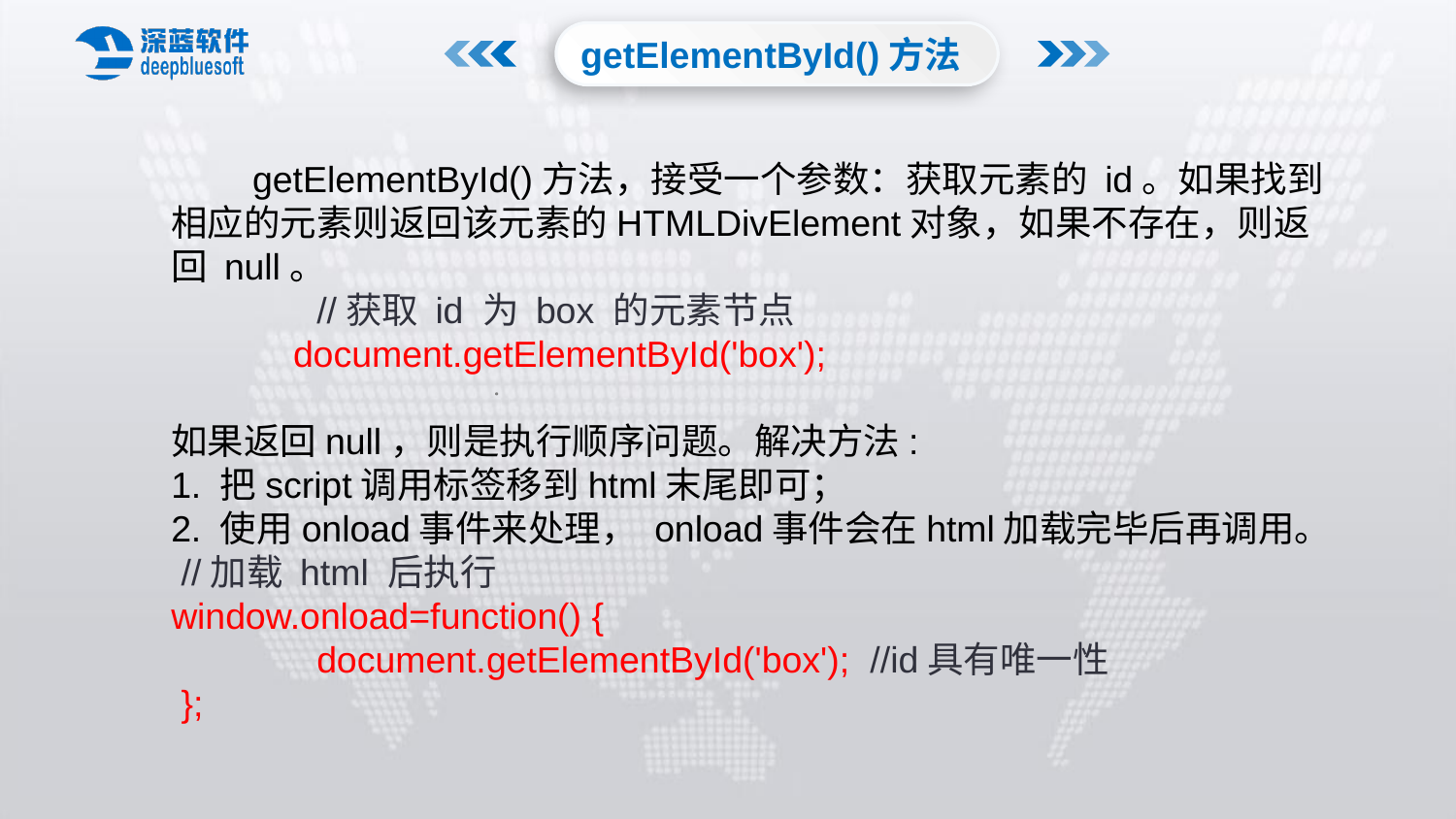

getElementById()方法

        getElementById()方法，接受一个参数：获取元素的 id。如果找到相应的元素则返回该元素的HTMLDivElement对象，如果不存在，则返回 null。
	//获取 id 为 box 的元素节点
            document.getElementById('box');

如果返回null，则是执行顺序问题。解决方法:
1. 把script调用标签移到html末尾即可；
2. 使用onload事件来处理， onload事件会在html加载完毕后再调用。
 //加载 html 后执行
window.onload=function() {
	document.getElementById('box');  //id具有唯一性
 };